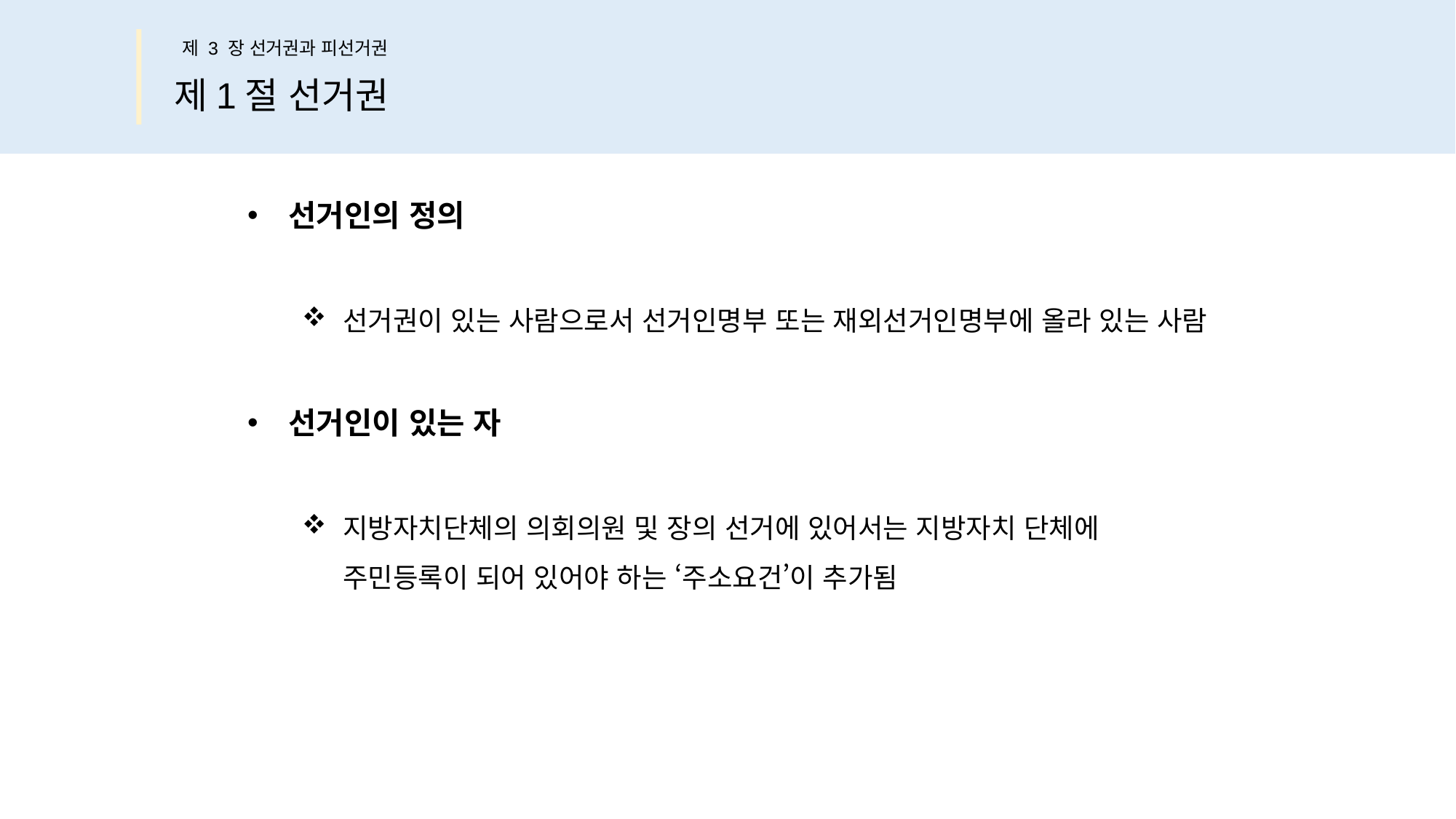

제 3 장 선거권과 피선거권
제1절 선거권
선거인의 정의

선거권이 있는 사람으로서 선거인명부 또는 재외선거인명부에 올라 있는 사람

선거인이 있는 자

지방자치단체의 의회의원 및 장의 선거에 있어서는 지방자치 단체에
주민등록이 되어 있어야 하는 ‘주소요건’이 추가됨